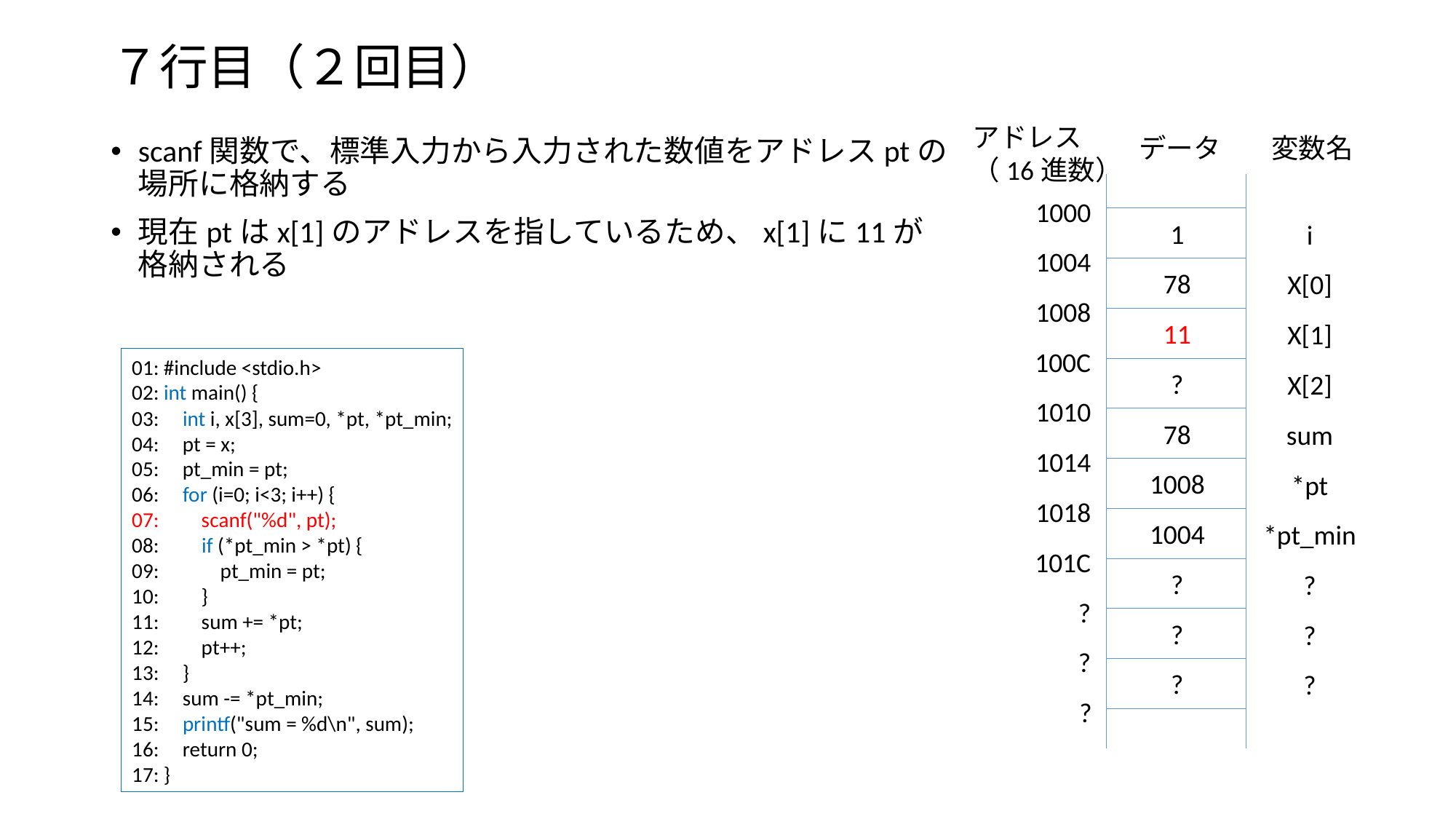

# ７行目（２回目）
アドレス
（16進数）
データ
変数名
scanf関数で、標準入力から入力された数値をアドレスptの場所に格納する
現在ptはx[1]のアドレスを指しているため、x[1]に11が格納される
1000
1
i
1004
78
X[0]
1008
11
X[1]
100C
01: #include <stdio.h>
02: int main() {
03:     int i, x[3], sum=0, *pt, *pt_min;
04:     pt = x;
05:     pt_min = pt;
06:     for (i=0; i<3; i++) {
07:         scanf("%d", pt);
08:         if (*pt_min > *pt) {
09:             pt_min = pt;
10:         }
11:         sum += *pt;
12:         pt++;
13:     }
14:     sum -= *pt_min;
15:     printf("sum = %d\n", sum);
16:     return 0;
17: }
?
X[2]
1010
78
sum
1014
1008
*pt
1018
1004
*pt_min
101C
?
?
?
?
?
?
?
?
?